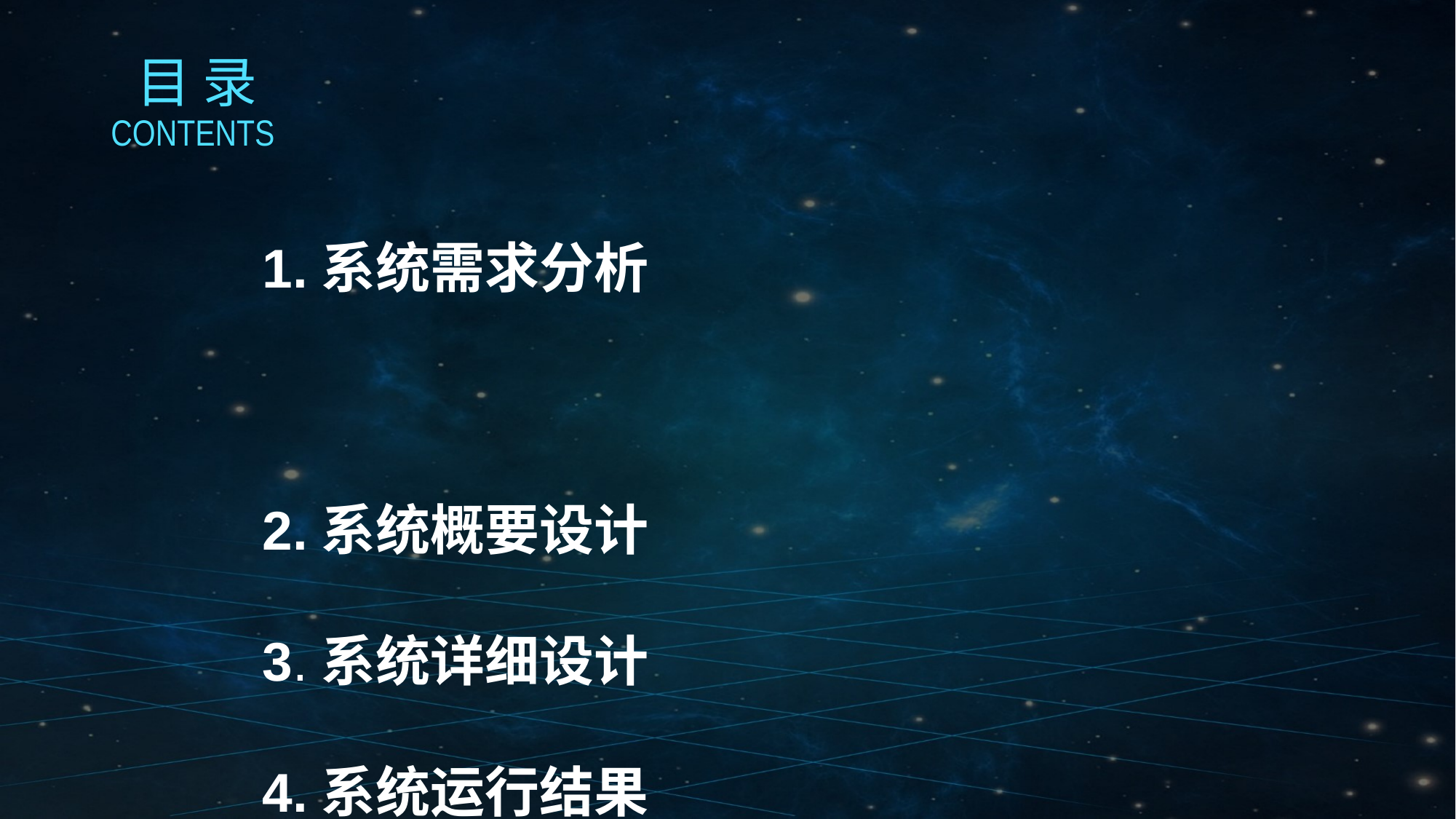

# 目 录 CONTENTS
1.系统需求分析
2.系统概要设计
3.系统详细设计
4.系统运行结果